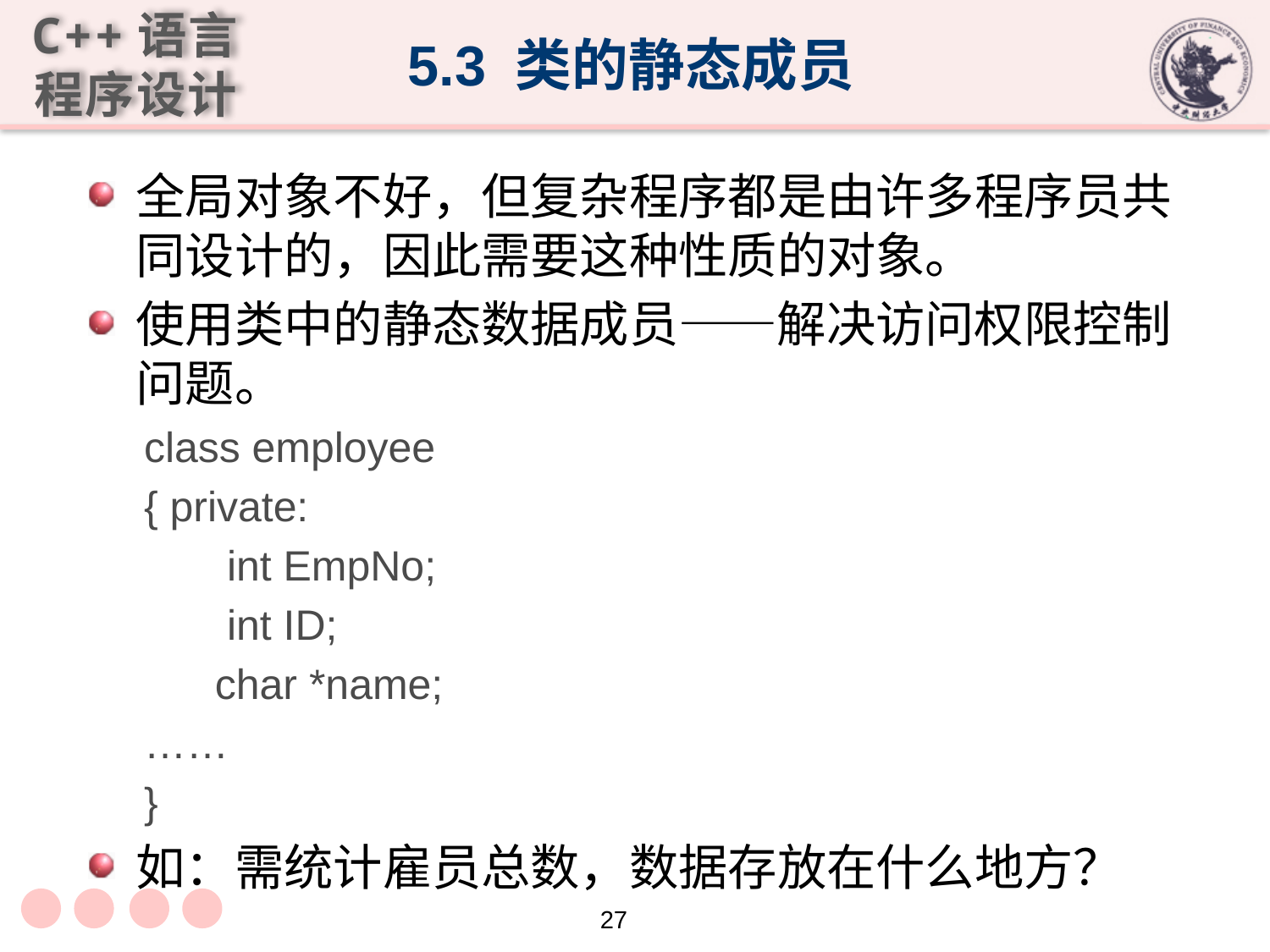

5.3 类的静态成员
全局对象不好，但复杂程序都是由许多程序员共同设计的，因此需要这种性质的对象。
使用类中的静态数据成员——解决访问权限控制问题。
class employee
{ private:
       int EmpNo;
       int ID;
      char *name;
……
}
如：需统计雇员总数，数据存放在什么地方？

27